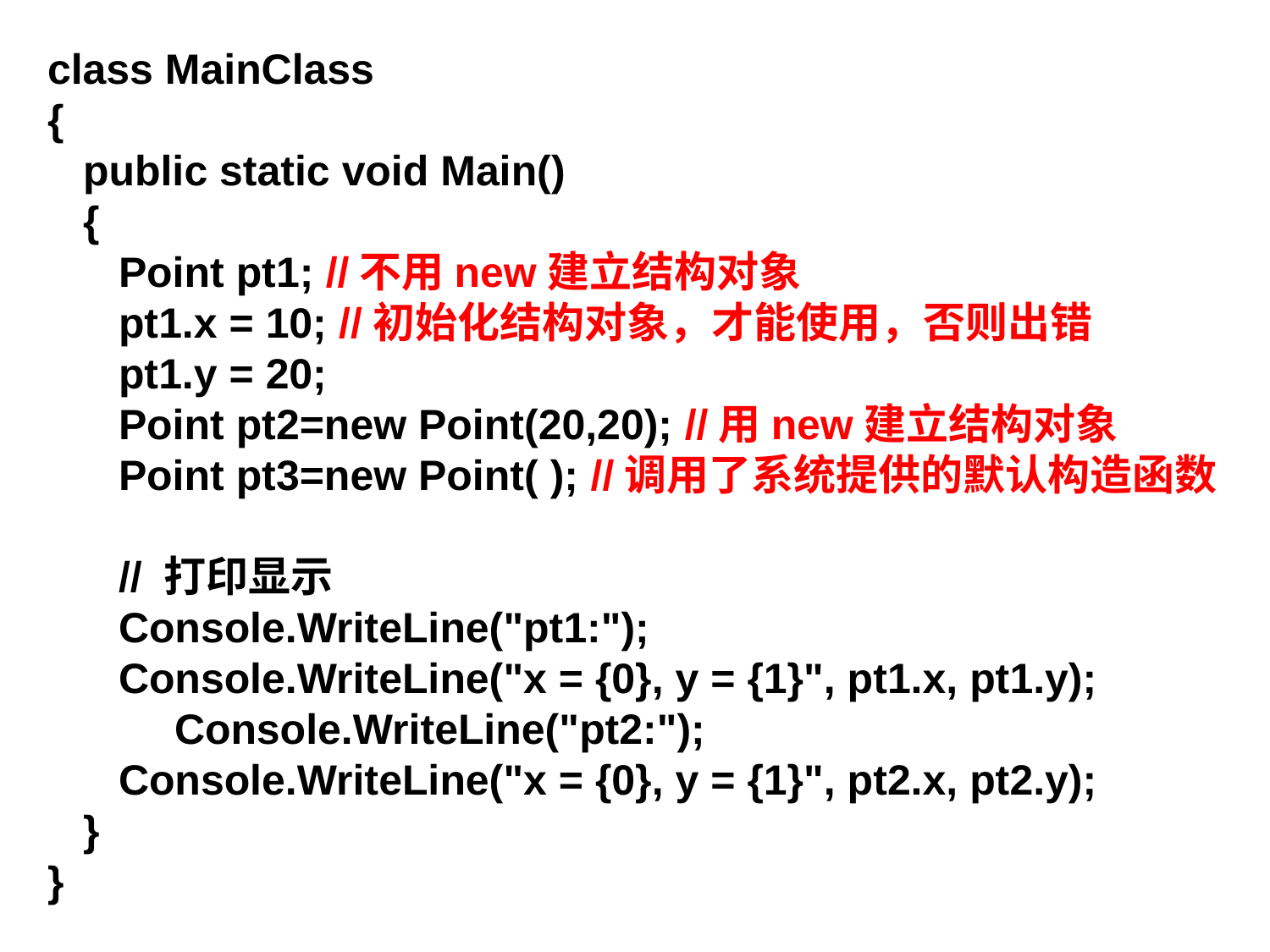

class MainClass
{
   public static void Main()
   {
      Point pt1; //不用new建立结构对象
      pt1.x = 10; //初始化结构对象，才能使用，否则出错
      pt1.y = 20;
      Point pt2=new Point(20,20); //用new建立结构对象
      Point pt3=new Point( ); //调用了系统提供的默认构造函数

      // 打印显示
      Console.WriteLine("pt1:");
      Console.WriteLine("x = {0}, y = {1}", pt1.x, pt1.y);
	Console.WriteLine("pt2:");
      Console.WriteLine("x = {0}, y = {1}", pt2.x, pt2.y);
   }
}